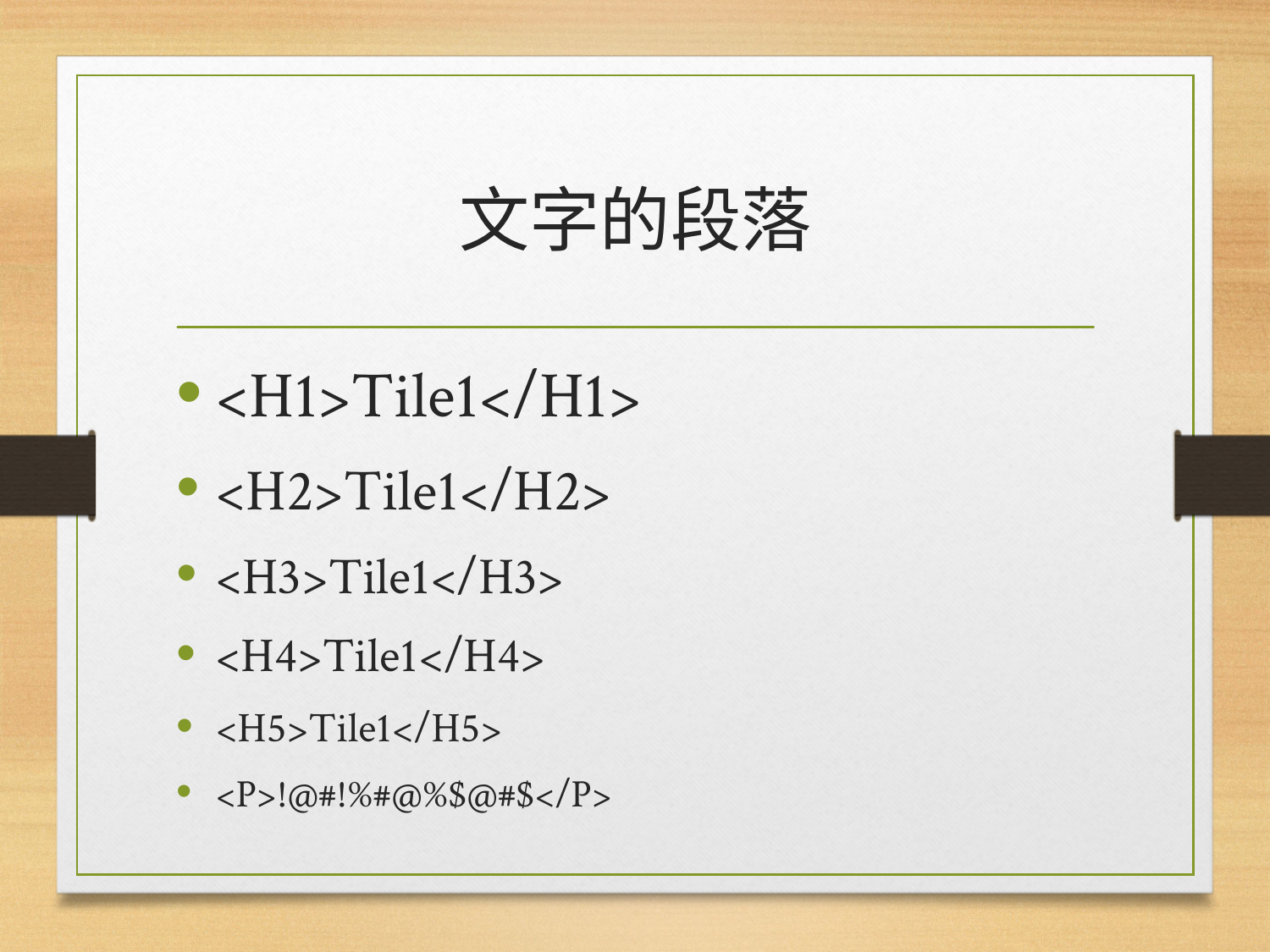

# 文字的段落
<H1>Tile1</H1>
<H2>Tile1</H2>
<H3>Tile1</H3>
<H4>Tile1</H4>
<H5>Tile1</H5>
<P>!@#!%#@%$@#$</P>